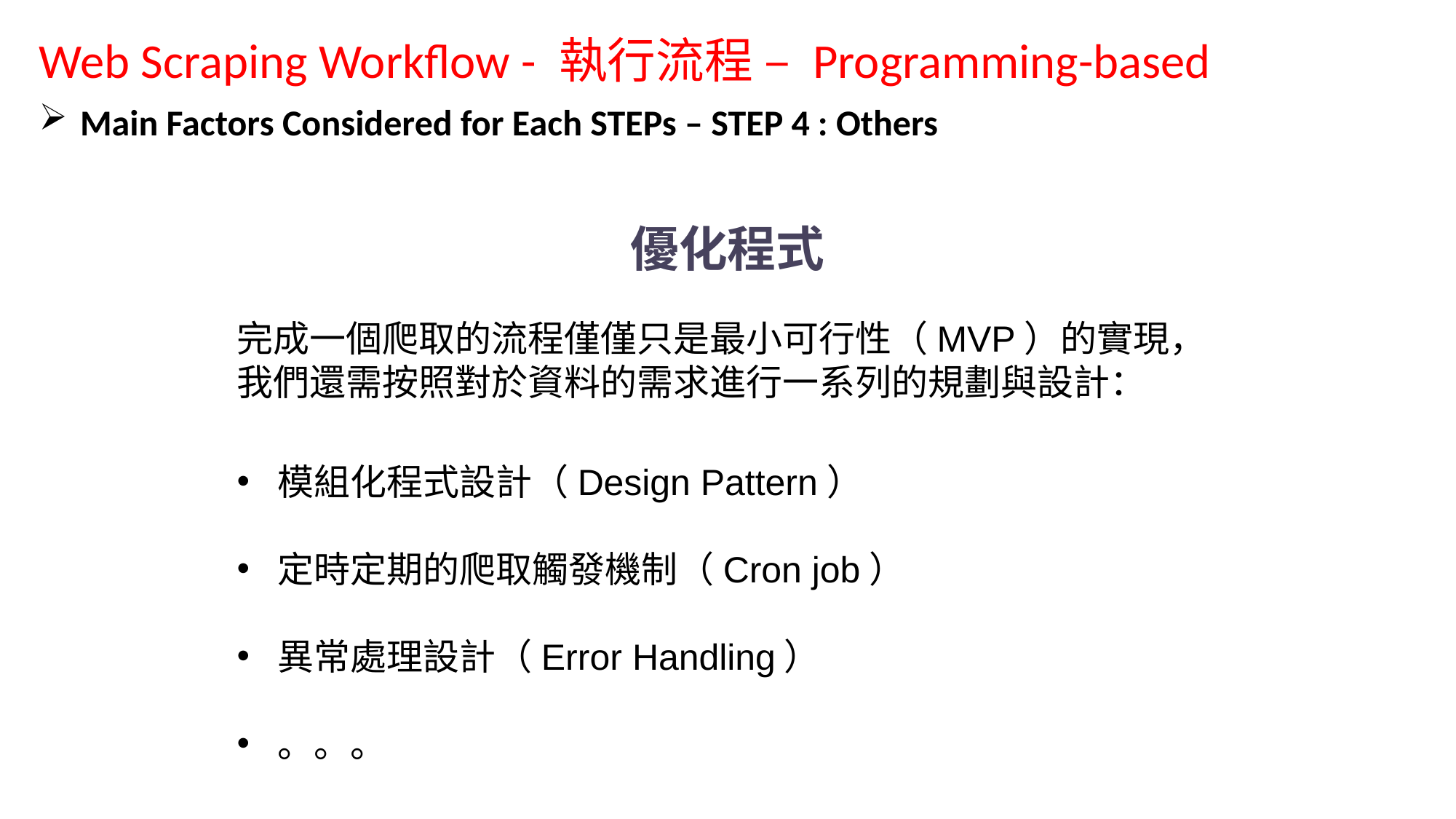

Web Scraping Workflow - 執行流程 – Programming-based
Main Factors Considered for Each STEPs – STEP 4 : Others
優化程式
完成一個爬取的流程僅僅只是最小可行性（MVP）的實現，我們還需按照對於資料的需求進行一系列的規劃與設計：
模組化程式設計（Design Pattern）
定時定期的爬取觸發機制（Cron job）
異常處理設計（Error Handling）
。。。